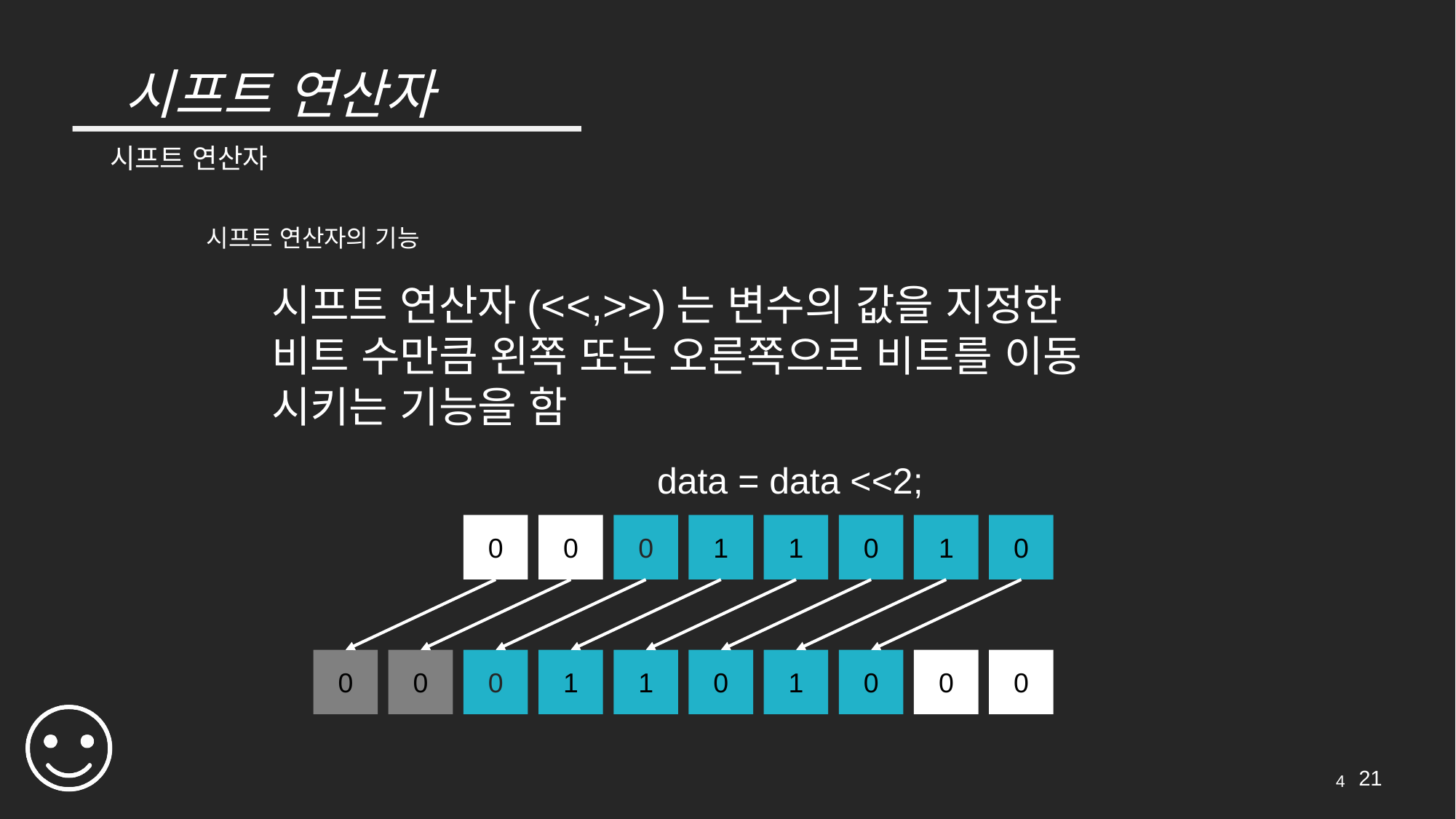

# 시프트 연산자

시프트 연산자
시프트 연산자의 기능
시프트 연산자(<<,>>)는 변수의 값을 지정한 비트 수만큼 왼쪽 또는 오른쪽으로 비트를 이동 시키는 기능을 함
data = data <<2;
0
0
0
1
1
0
1
0
0
0
0
1
1
0
1
0
0
0
4